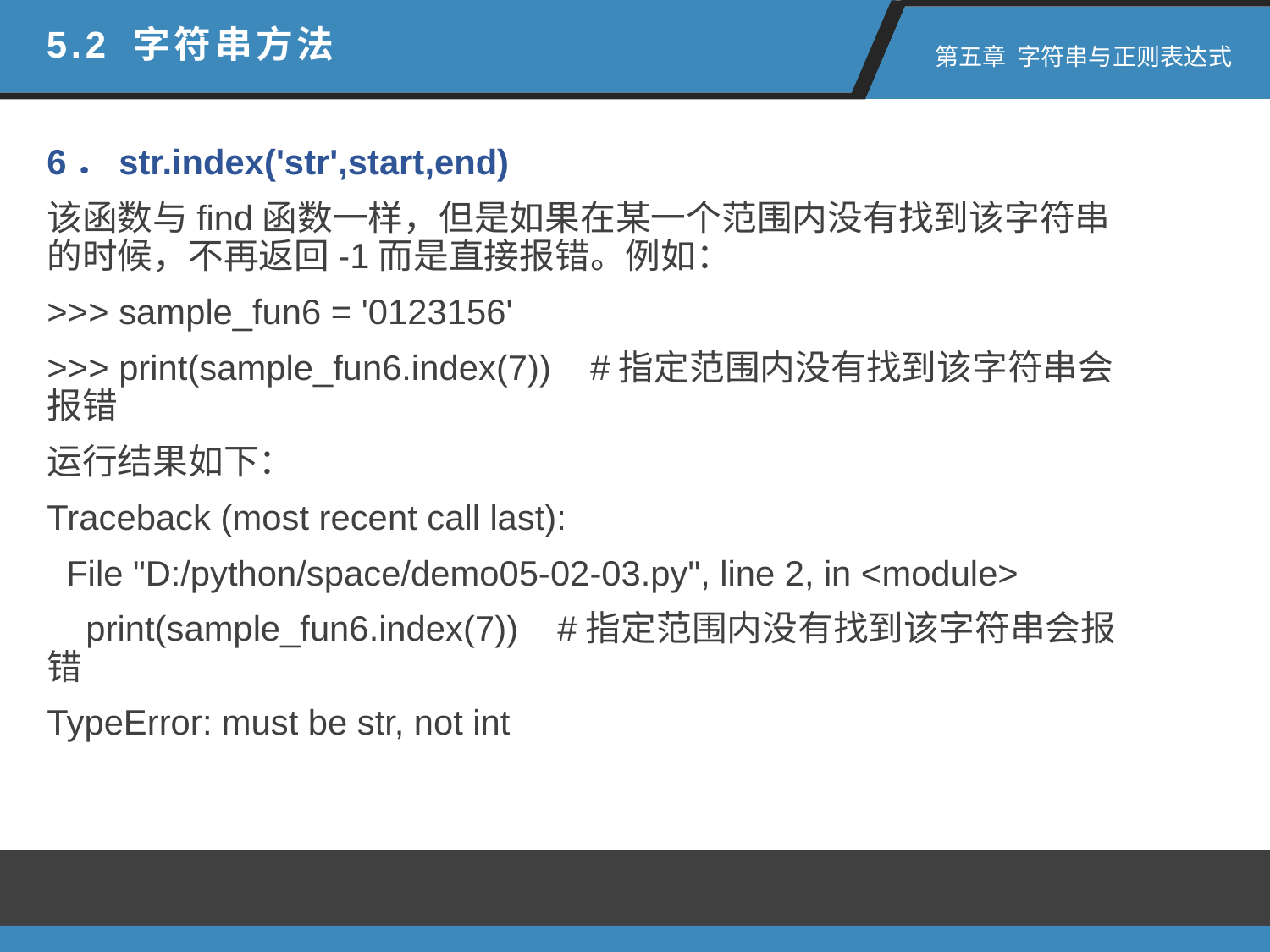

5.2 字符串方法
  第五章  字符串与正则表达式
6．str.index('str',start,end)
该函数与find函数一样，但是如果在某一个范围内没有找到该字符串的时候，不再返回-1而是直接报错。例如：
>>> sample_fun6 = '0123156'
>>> print(sample_fun6.index(7))    #指定范围内没有找到该字符串会报错
运行结果如下：
Traceback (most recent call last):
  File "D:/python/space/demo05-02-03.py", line 2, in <module>
    print(sample_fun6.index(7))    #指定范围内没有找到该字符串会报错
TypeError: must be str, not int